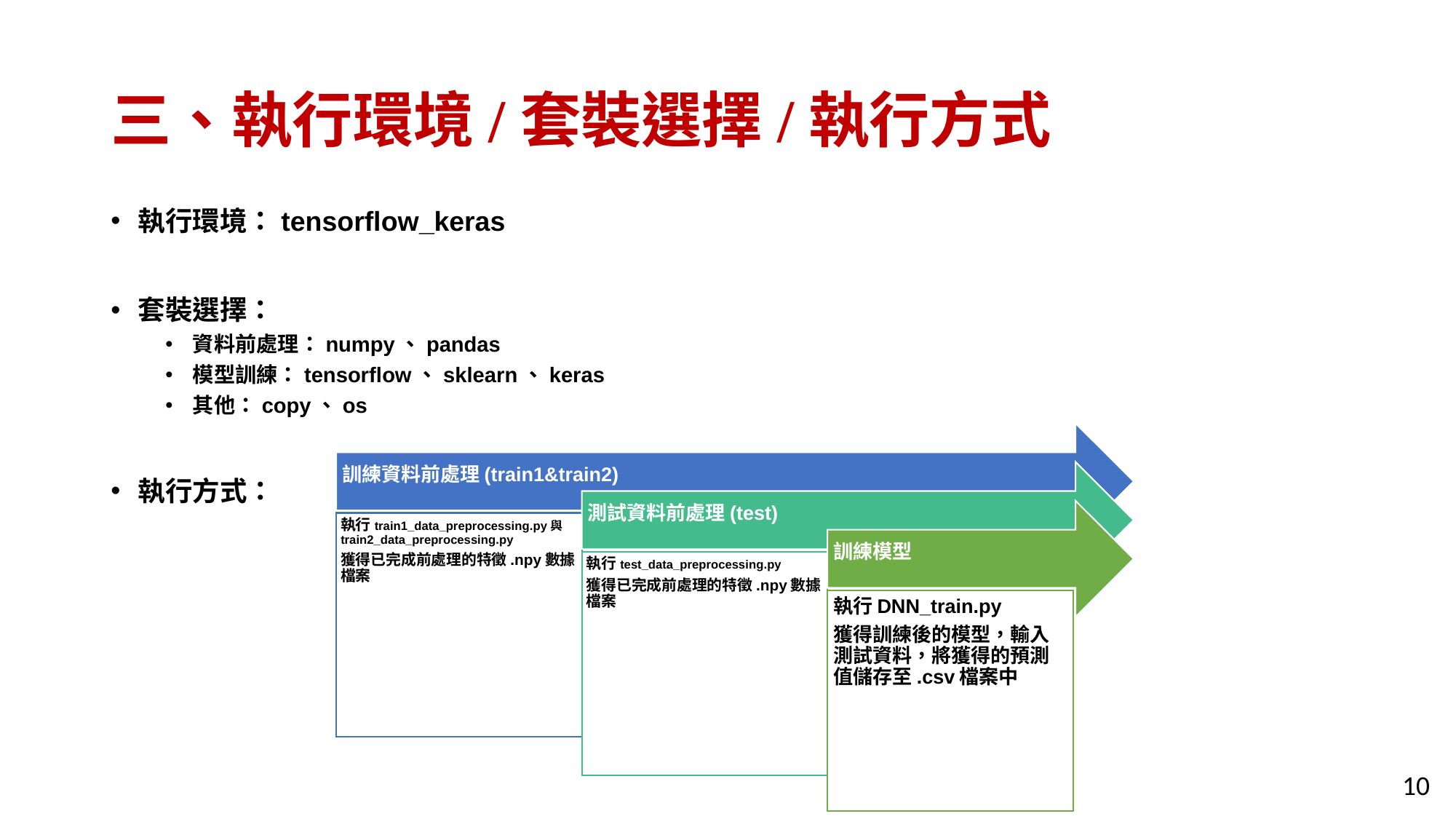

# 三、執行環境/套裝選擇/執行方式
執行環境：tensorflow_keras

套裝選擇：
資料前處理：numpy、pandas
模型訓練：tensorflow、sklearn、keras
其他：copy、os

執行方式：
訓練資料前處理(train1&train2)
執行train1_data_preprocessing.py與train2_data_preprocessing.py
獲得已完成前處理的特徵.npy數據檔案
測試資料前處理(test)
執行test_data_preprocessing.py
獲得已完成前處理的特徵.npy數據檔案
訓練模型
執行DNN_train.py
獲得訓練後的模型，輸入測試資料，將獲得的預測值儲存至.csv檔案中